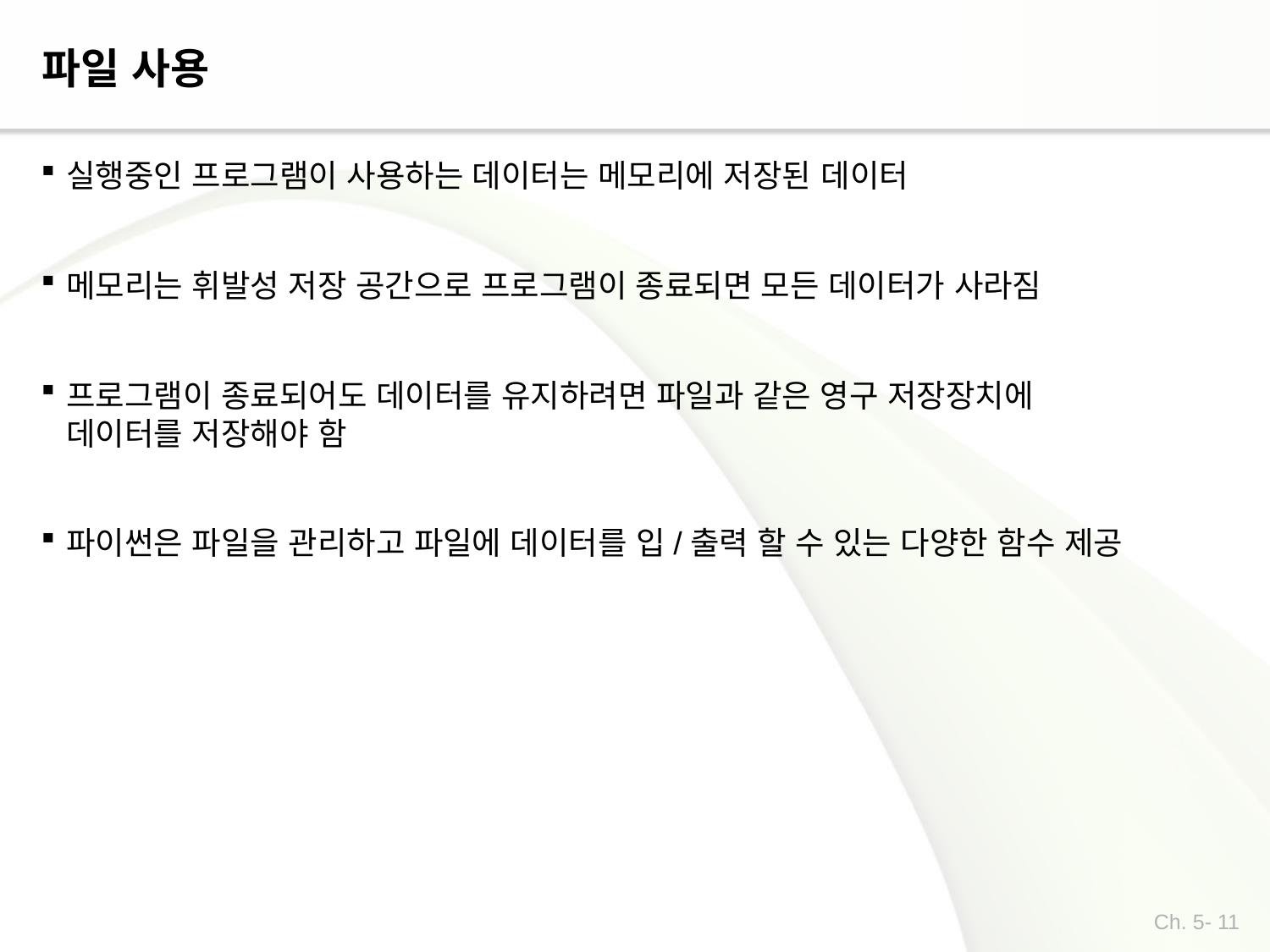

# 파일 사용
실행중인 프로그램이 사용하는 데이터는 메모리에 저장된 데이터

메모리는 휘발성 저장 공간으로 프로그램이 종료되면 모든 데이터가 사라짐

프로그램이 종료되어도 데이터를 유지하려면 파일과 같은 영구 저장장치에  데이터를 저장해야 함

파이썬은 파일을 관리하고 파일에 데이터를 입/출력 할 수 있는 다양한 함수 제공
Ch. 5- 11